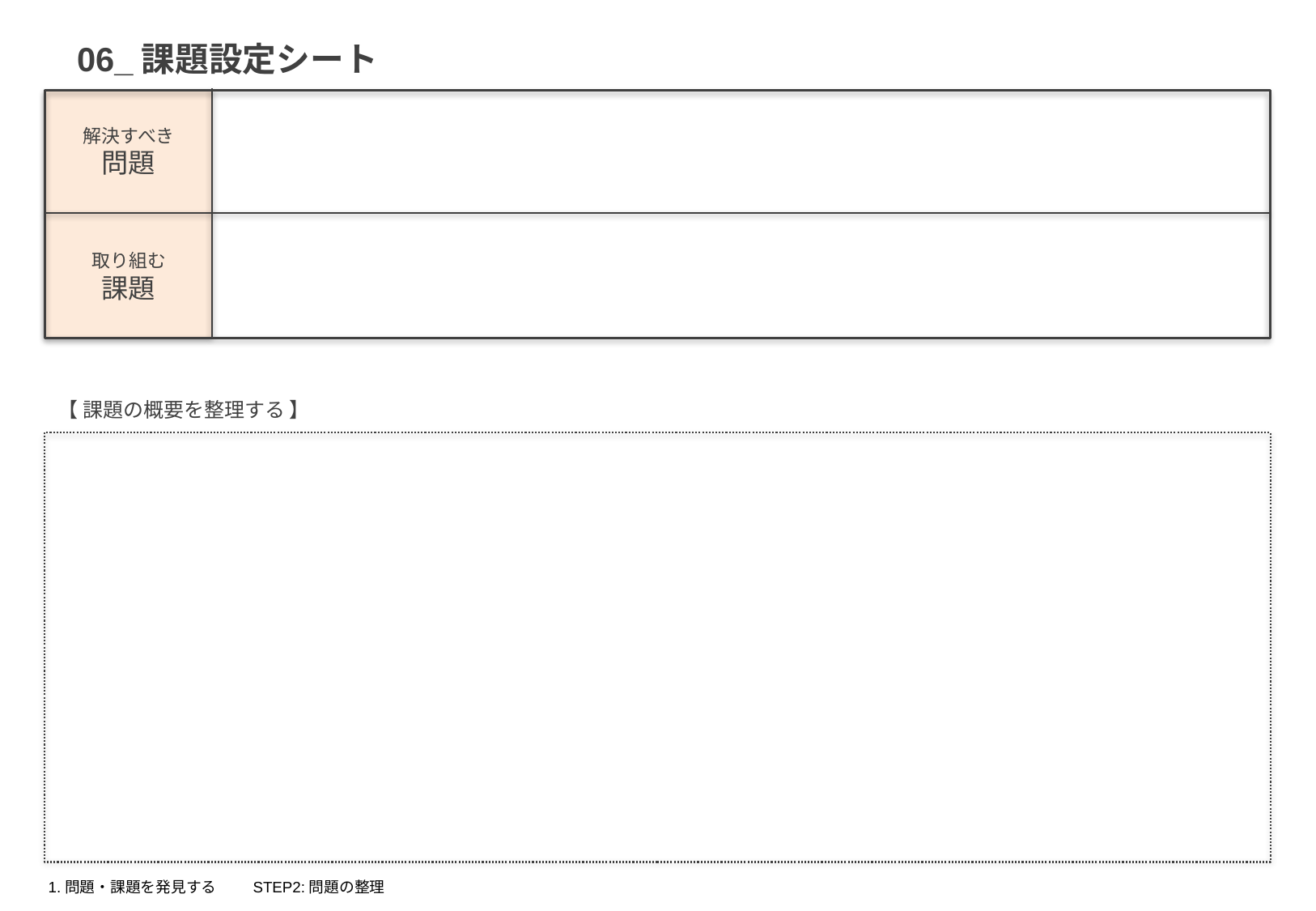

06_課題設定シート

解決すべき
問題
取り組む
課題
【 課題の概要を整理する 】

1.問題・課題を発見する
STEP2:問題の整理